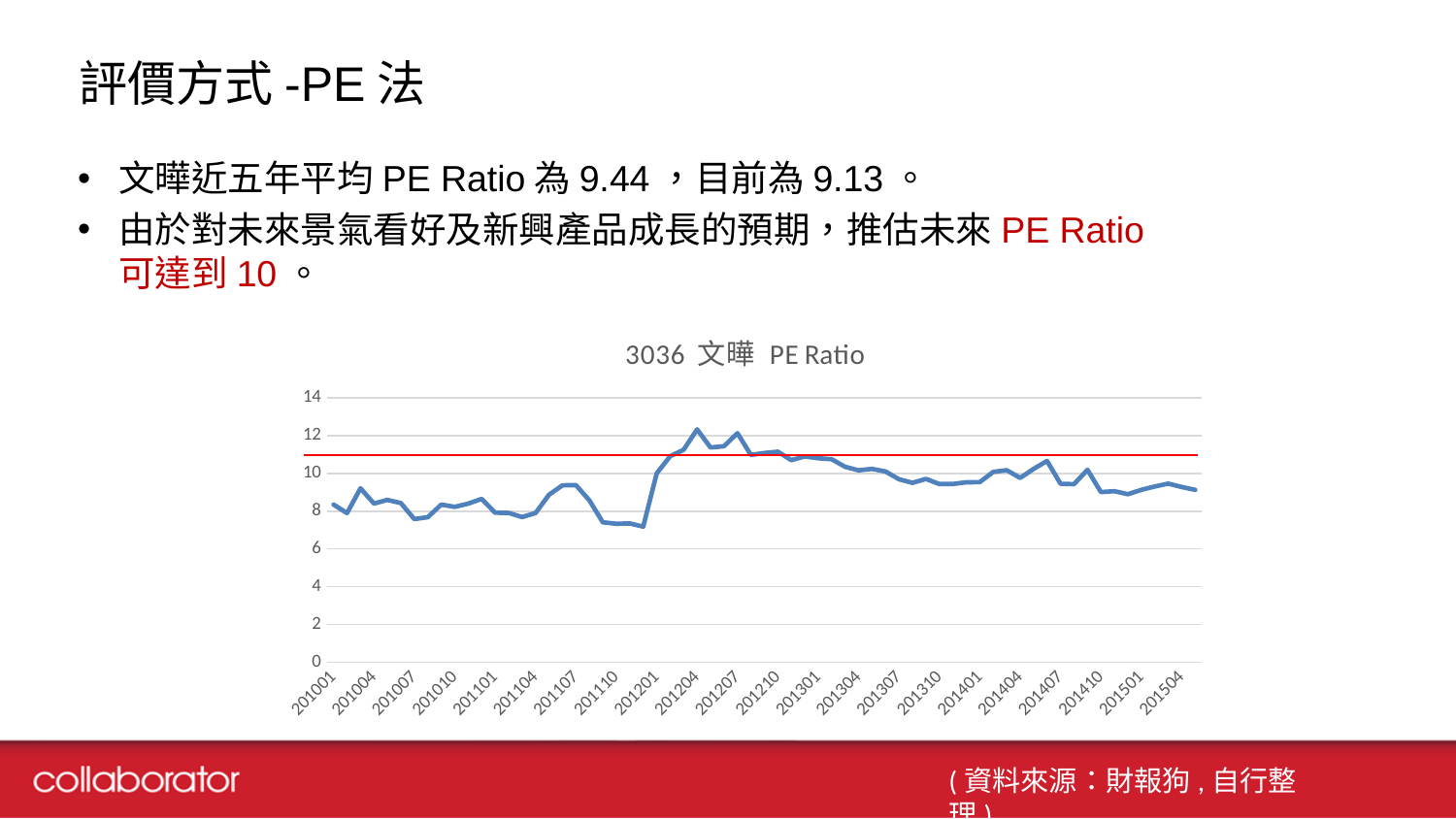

# 評價方式-PE法
文曄近五年平均PE Ratio為9.44，目前為9.13。
由於對未來景氣看好及新興產品成長的預期，推估未來PE Ratio可達到10。

### Chart: 3036 文曄 PE Ratio

| Category | 3036 文曄 |
|---|---|
| 201001 | 8.350000000000005 |
| 201002 | 7.9 |
| 201003 | 9.21 |
| 201004 | 8.4 |
| 201005 | 8.6 |
| 201006 | 8.43 |
| 201007 | 7.58 |
| 201008 | 7.68 |
| 201009 | 8.350000000000005 |
| 201010 | 8.23 |
| 201011 | 8.4 |
| 201012 | 8.65 |
| 201101 | 7.92 |
| 201102 | 7.91 |
| 201103 | 7.689999999999999 |
| 201104 | 7.9 |
| 201105 | 8.870000000000003 |
| 201106 | 9.370000000000003 |
| 201107 | 9.38 |
| 201108 | 8.57 |
| 201109 | 7.41 |
| 201110 | 7.33 |
| 201111 | 7.35 |
| 201112 | 7.18 |
| 201201 | 10.0 |
| 201202 | 10.91 |
| 201203 | 11.25 |
| 201204 | 12.33 |
| 201205 | 11.370000000000001 |
| 201206 | 11.44 |
| 201207 | 12.129999999999999 |
| 201208 | 10.98 |
| 201209 | 11.08 |
| 201210 | 11.15 |
| 201211 | 10.7 |
| 201212 | 10.9 |
| 201301 | 10.8 |
| 201302 | 10.75 |
| 201303 | 10.350000000000001 |
| 201304 | 10.16 |
| 201305 | 10.239999999999998 |
| 201306 | 10.1 |
| 201307 | 9.69 |
| 201308 | 9.5 |
| 201309 | 9.71 |
| 201310 | 9.44 |
| 201311 | 9.44 |
| 201312 | 9.530000000000001 |
| 201401 | 9.540000000000001 |
| 201402 | 10.08 |
| 201403 | 10.17 |
| 201404 | 9.76 |
| 201405 | 10.239999999999998 |
| 201406 | 10.66 |
| 201407 | 9.450000000000003 |
| 201408 | 9.43 |
| 201409 | 10.19 |
| 201410 | 9.01 |
| 201411 | 9.06 |
| 201412 | 8.9 |
| 201501 | 9.13 |
| 201502 | 9.31 |
| 201503 | 9.460000000000003 |
| 201504 | 9.280000000000001 |
| 最新 | 9.13 |
(資料來源：財報狗,自行整理)